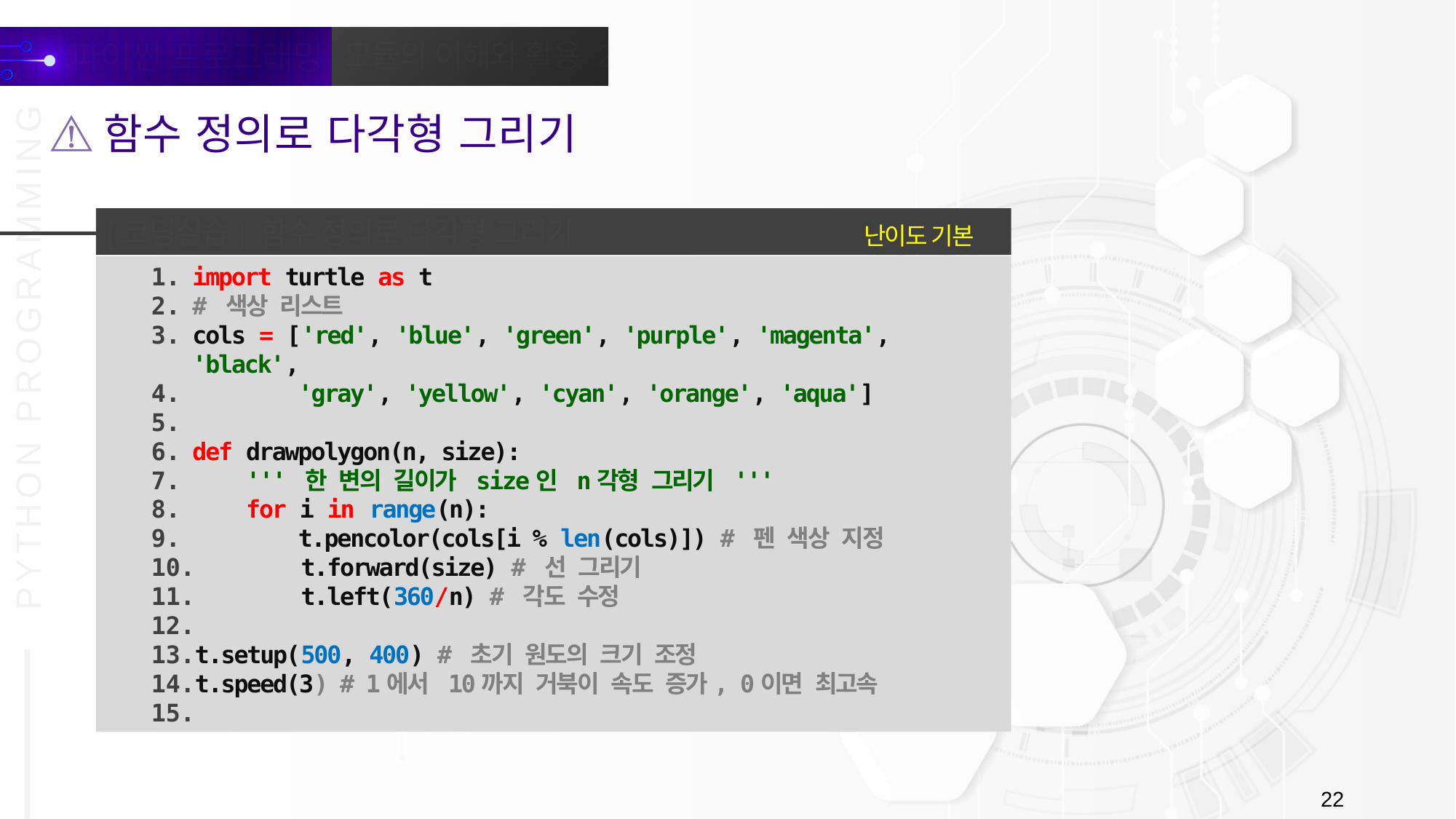

함수 정의로 다각형 그리기

[코딩실습] 함수 정의로 다각형 그리기
난이도 기본
import turtle as t
# 색상 리스트
cols = ['red', 'blue', 'green', 'purple', 'magenta', 'black',
        'gray', 'yellow', 'cyan', 'orange', 'aqua']

def drawpolygon(n, size):
    ''' 한 변의 길이가 size인 n각형 그리기 '''
    for i in range(n):
        t.pencolor(cols[i % len(cols)]) # 펜 색상 지정
        t.forward(size) # 선 그리기
        t.left(360/n) # 각도 수정

t.setup(500, 400) # 초기 원도의 크기 조정
t.speed(3) # 1에서 10까지 거북이 속도 증가, 0이면 최고속

22